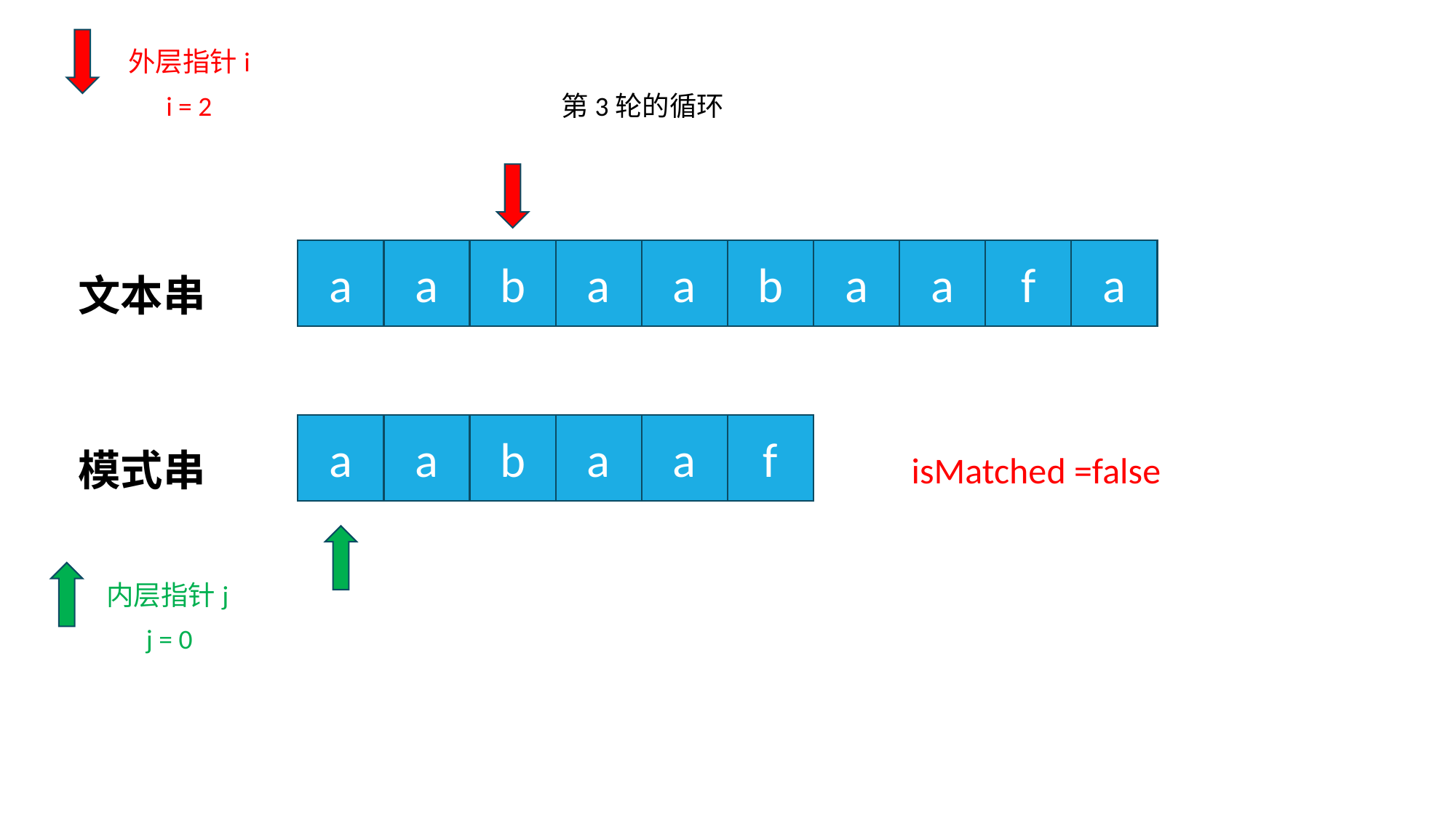

外层指针i
i = 2
第3轮的循环

a
a
b
a
a
b
a
a
f
a
文本串
a
a
b
a
a
f
模式串
isMatched =false

内层指针j
j = 0